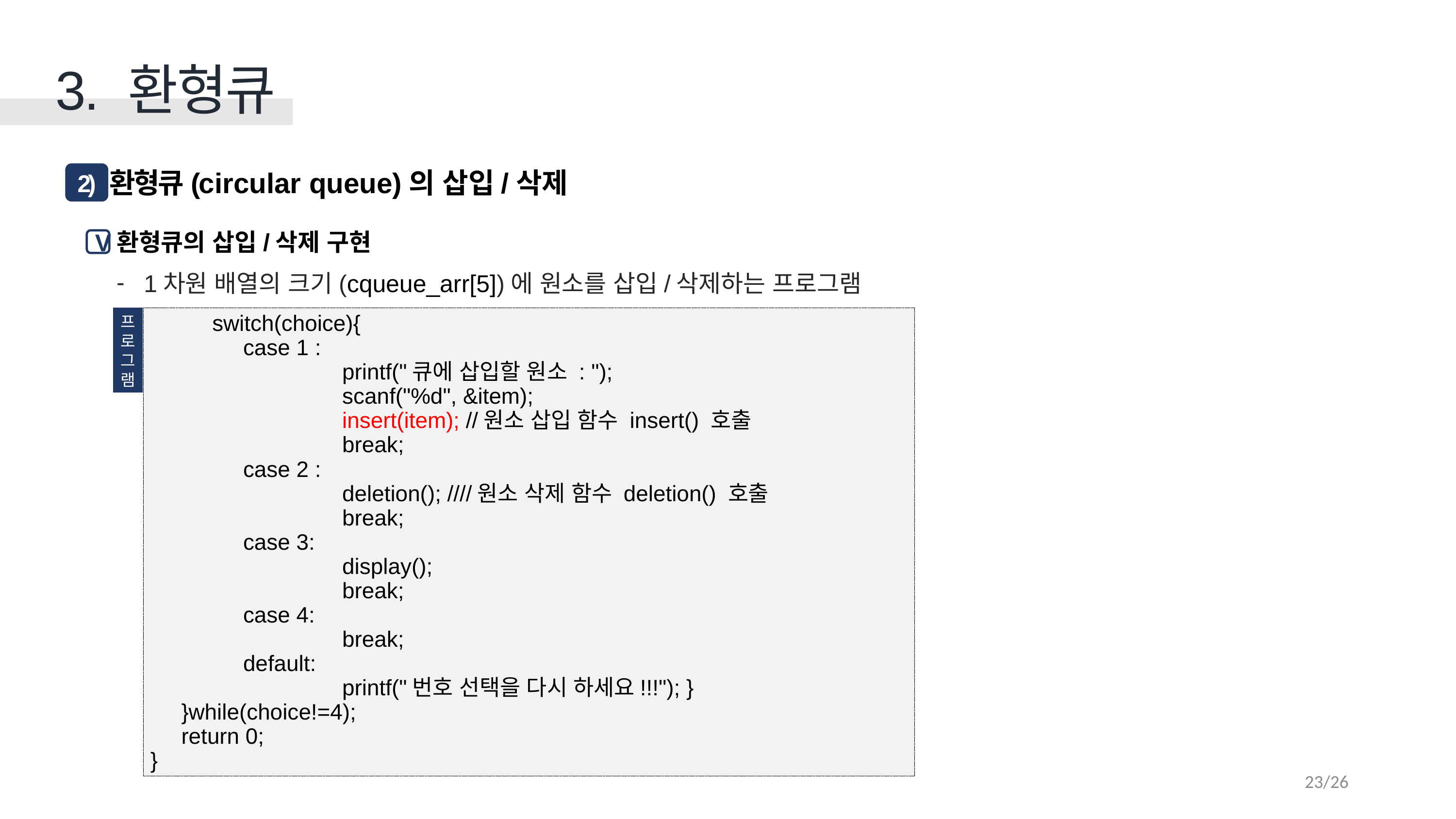

3. 환형큐

 환형큐(circular queue)의 삽입/삭제

2)
환형큐의 삽입/삭제 구현

1차원 배열의 크기(cqueue_arr[5])에 원소를 삽입/삭제하는 프로그램

V
프
로
그
램
          switch(choice){
               case 1 :
                               printf("큐에 삽입할 원소 : ");
                               scanf("%d", &item);
                               insert(item); //원소 삽입 함수 insert() 호출
                               break;
               case 2 :
                               deletion(); ////원소 삭제 함수 deletion() 호출
                               break;
               case 3:
                               display();
                               break;
               case 4:
                               break;
               default:
                               printf("번호 선택을 다시 하세요!!!"); }
     }while(choice!=4);
     return 0;
}
23/26